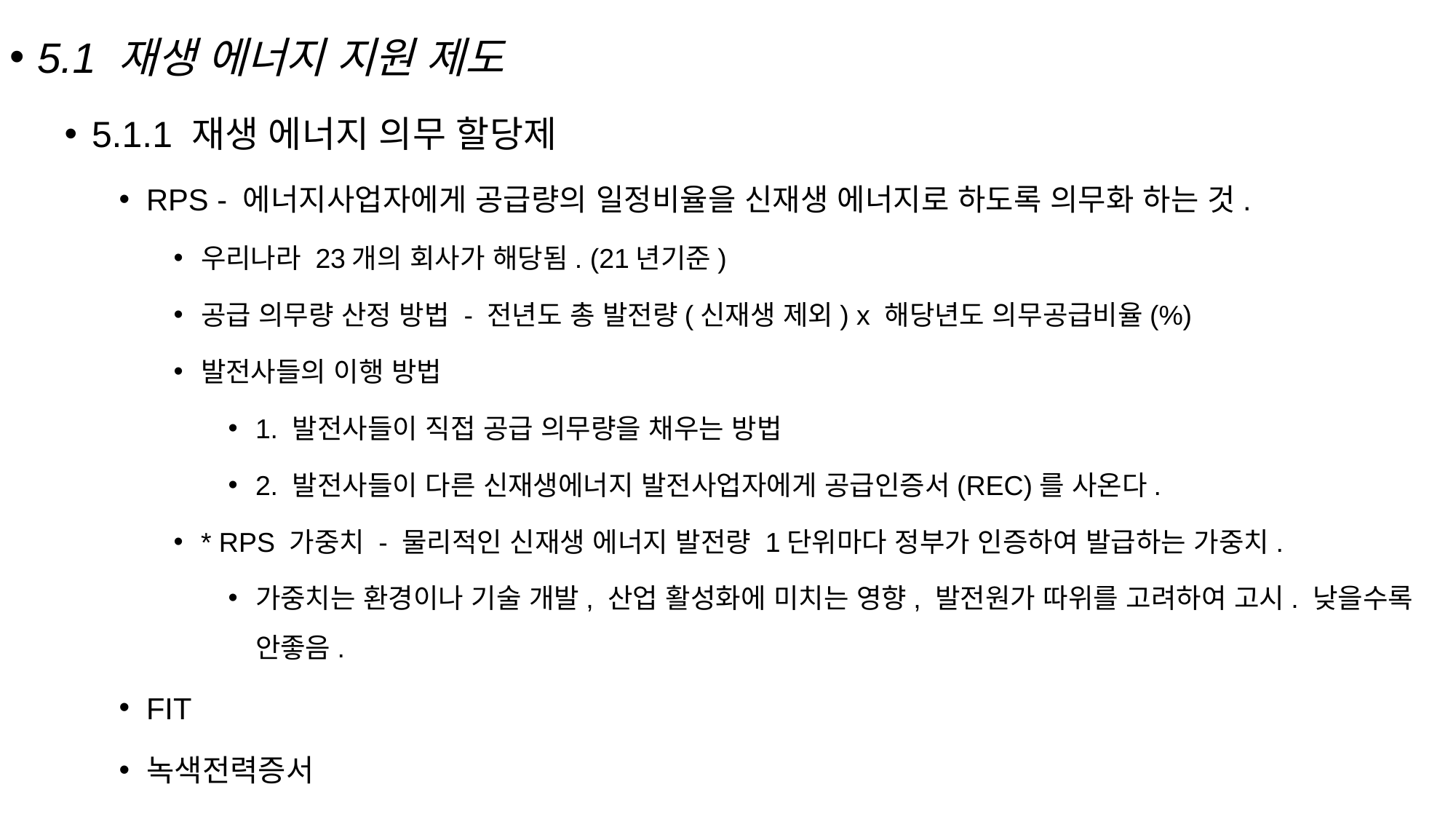

5.1 재생 에너지 지원 제도
5.1.1 재생 에너지 의무 할당제
RPS - 에너지사업자에게 공급량의 일정비율을 신재생 에너지로 하도록 의무화 하는 것.
우리나라 23개의 회사가 해당됨. (21년기준)
공급 의무량 산정 방법 - 전년도 총 발전량(신재생 제외) x 해당년도 의무공급비율(%)
발전사들의 이행 방법
1. 발전사들이 직접 공급 의무량을 채우는 방법
2. 발전사들이 다른 신재생에너지 발전사업자에게 공급인증서(REC)를 사온다.
* RPS 가중치 - 물리적인 신재생 에너지 발전량 1단위마다 정부가 인증하여 발급하는 가중치.
가중치는 환경이나 기술 개발, 산업 활성화에 미치는 영향, 발전원가 따위를 고려하여 고시. 낮을수록 안좋음.
FIT
녹색전력증서